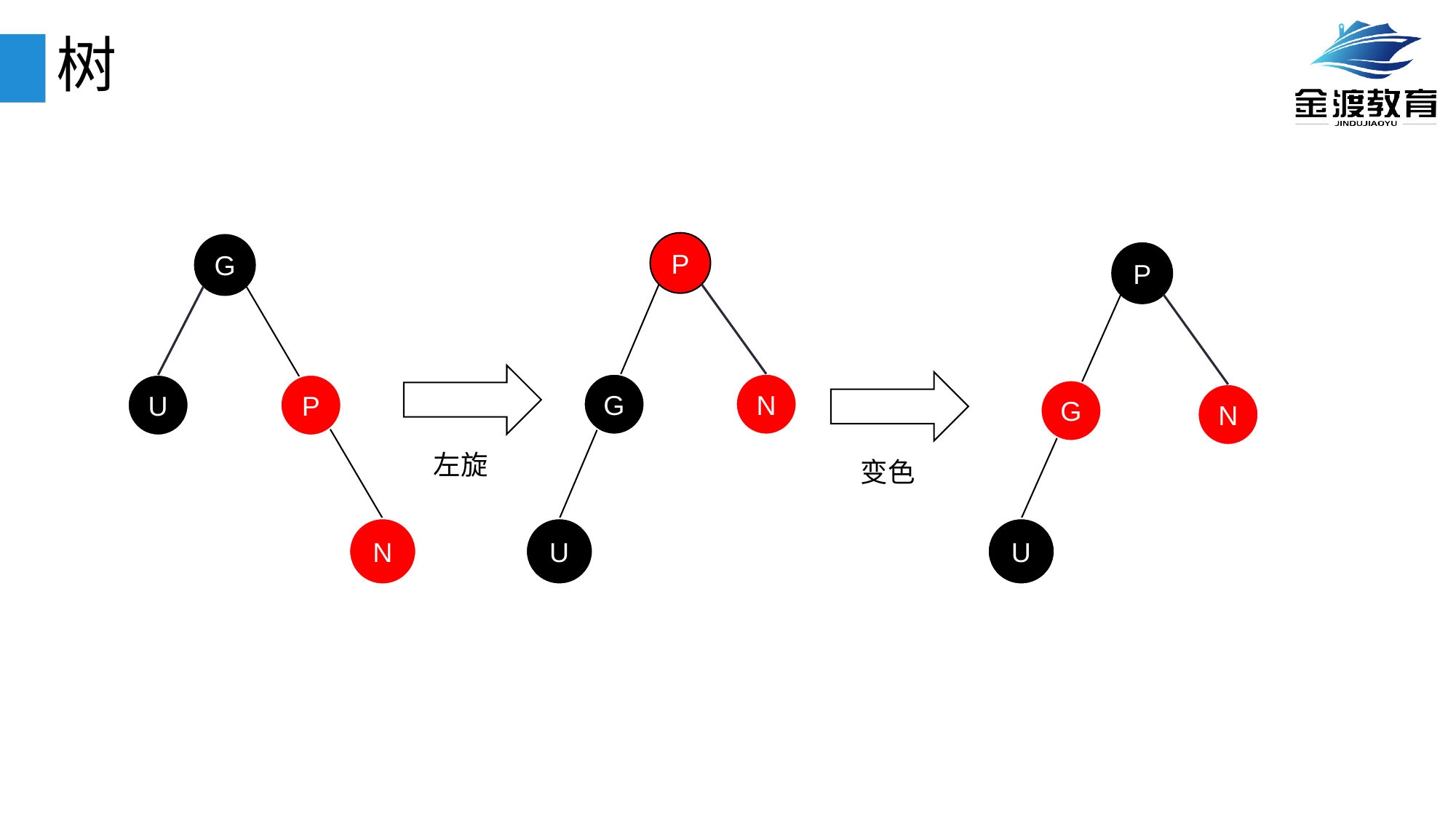

# 树
P
G
P

G
N
U
P
G
N
左旋
变色
N
U
U